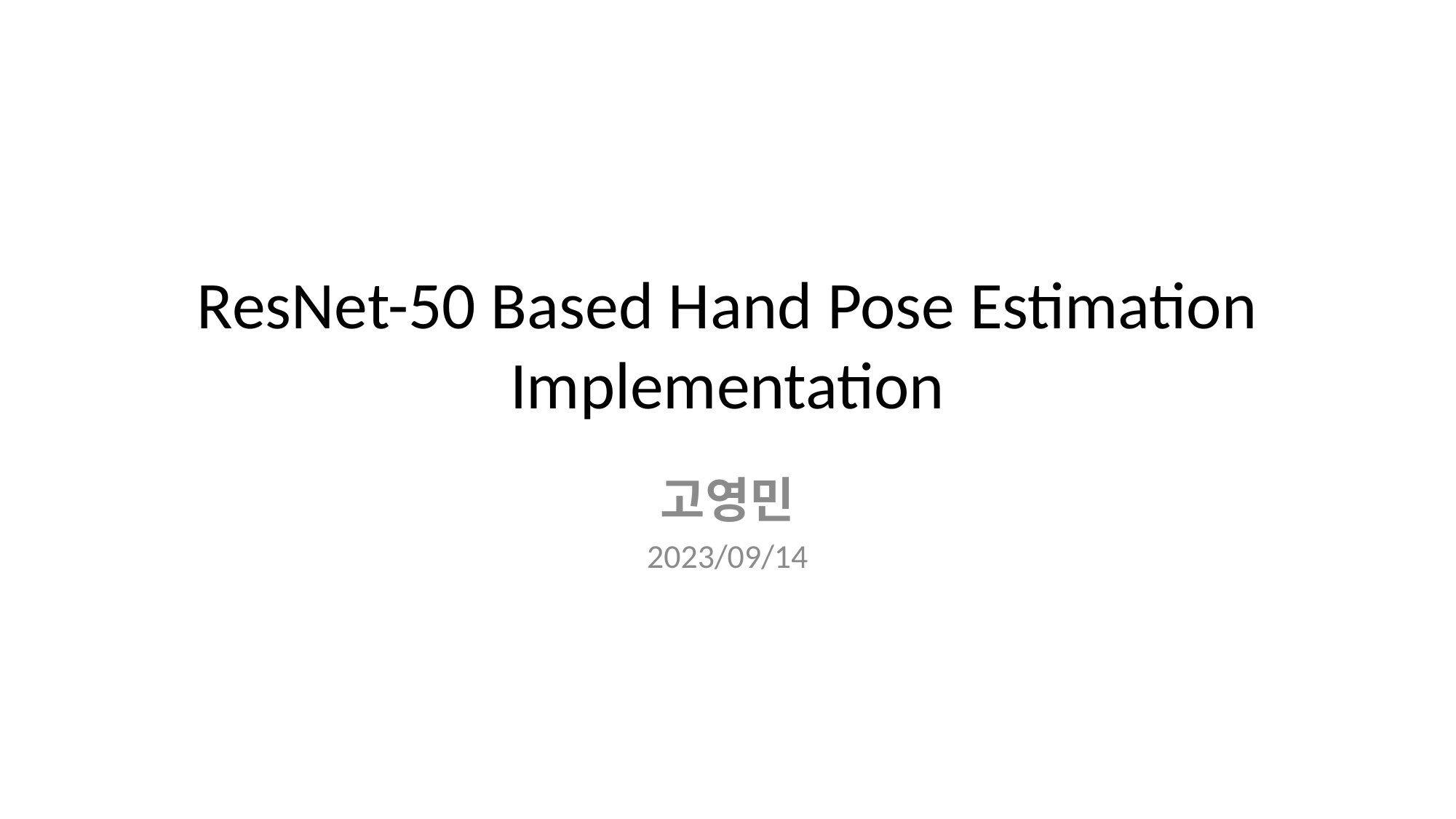

# ResNet-50 Based Hand Pose Estimation Implementation
고영민
2023/09/14